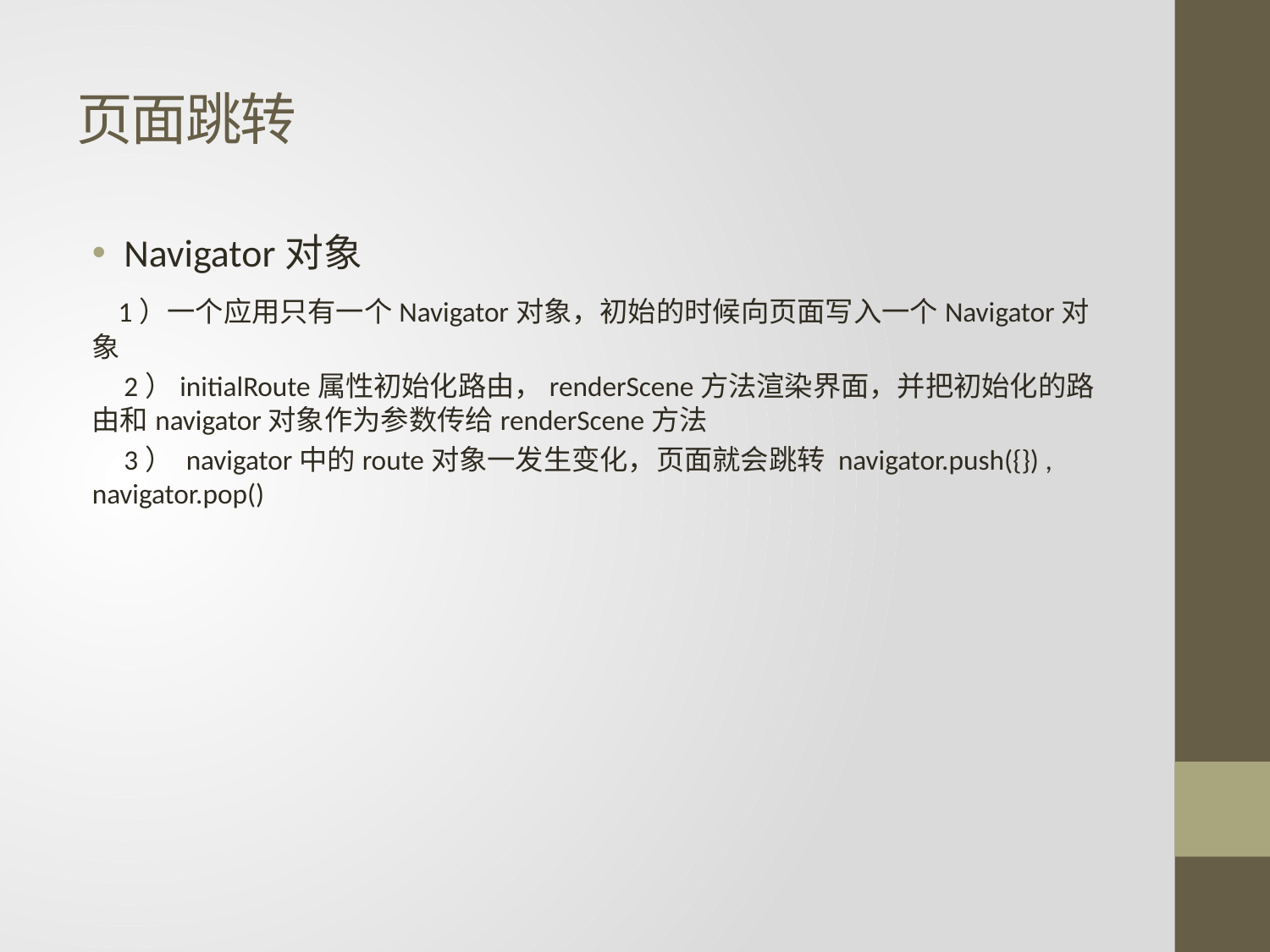

# 页面跳转
Navigator对象
   1）一个应用只有一个Navigator对象，初始的时候向页面写入一个Navigator对象
     2）initialRoute属性初始化路由，renderScene方法渲染界面，并把初始化的路由和navigator对象作为参数传给renderScene方法
     3） navigator中的route对象一发生变化，页面就会跳转 navigator.push({}) , navigator.pop()